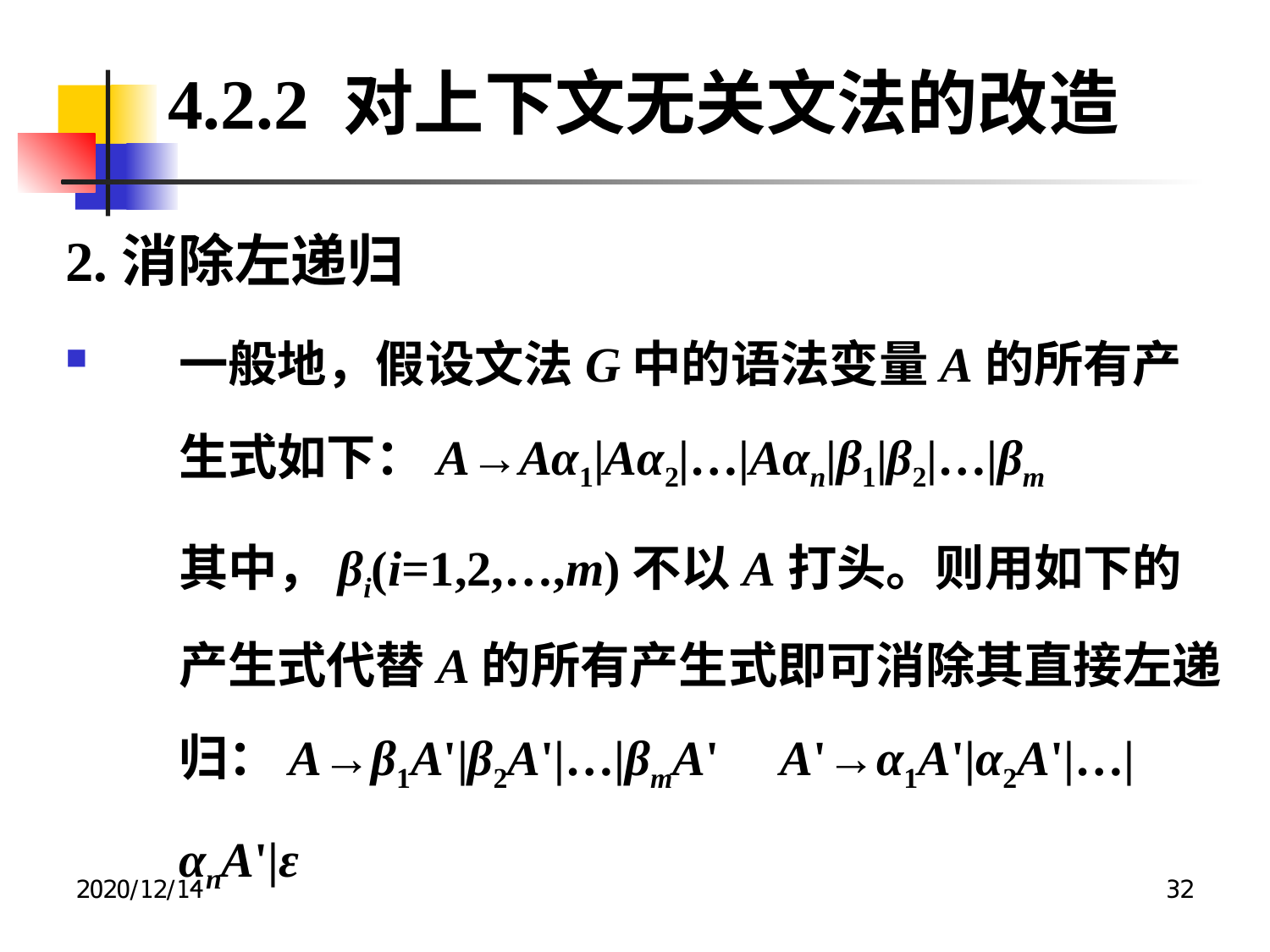

4.2.2 对上下文无关文法的改造
2.消除左递归
一般地，假设文法G中的语法变量A的所有产生式如下：A→Aα1|Aα2|…|Aαn|β1|β2|…|βm
	其中，βi(i=1,2,…,m)不以A打头。则用如下的产生式代替A的所有产生式即可消除其直接左递归：A→β1A'|β2A'|…|βmA'     A'→α1A'|α2A'|…|αnA'|ε
2020/12/14
32